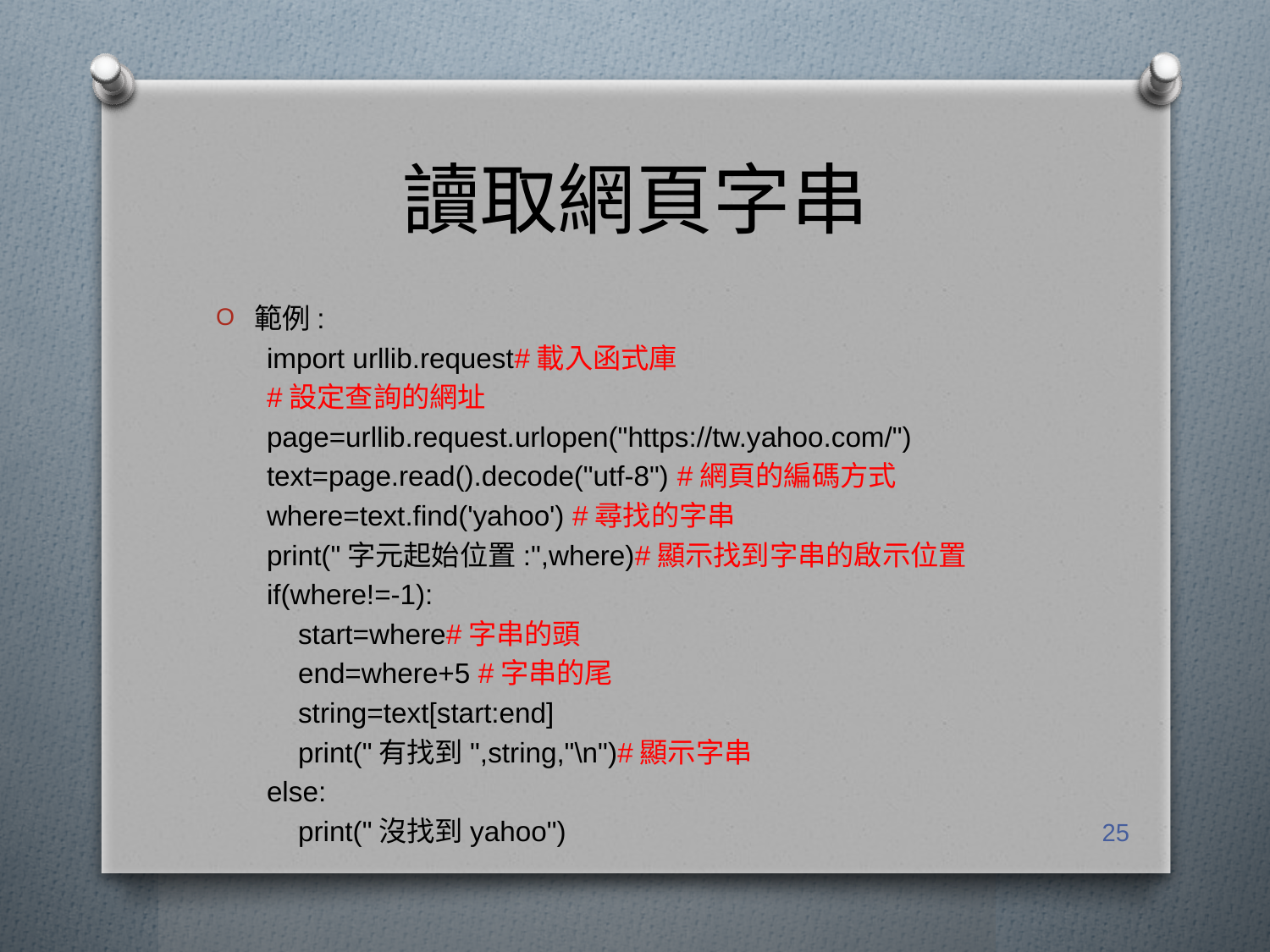

# 讀取網頁字串
範例:
import urllib.request#載入函式庫
#設定查詢的網址
page=urllib.request.urlopen("https://tw.yahoo.com/")
text=page.read().decode("utf-8") #網頁的編碼方式
where=text.find('yahoo') #尋找的字串
print("字元起始位置:",where)#顯示找到字串的啟示位置
if(where!=-1):
    start=where#字串的頭
    end=where+5 #字串的尾
    string=text[start:end]
    print("有找到",string,"\n")#顯示字串
else:
    print("沒找到yahoo")
25